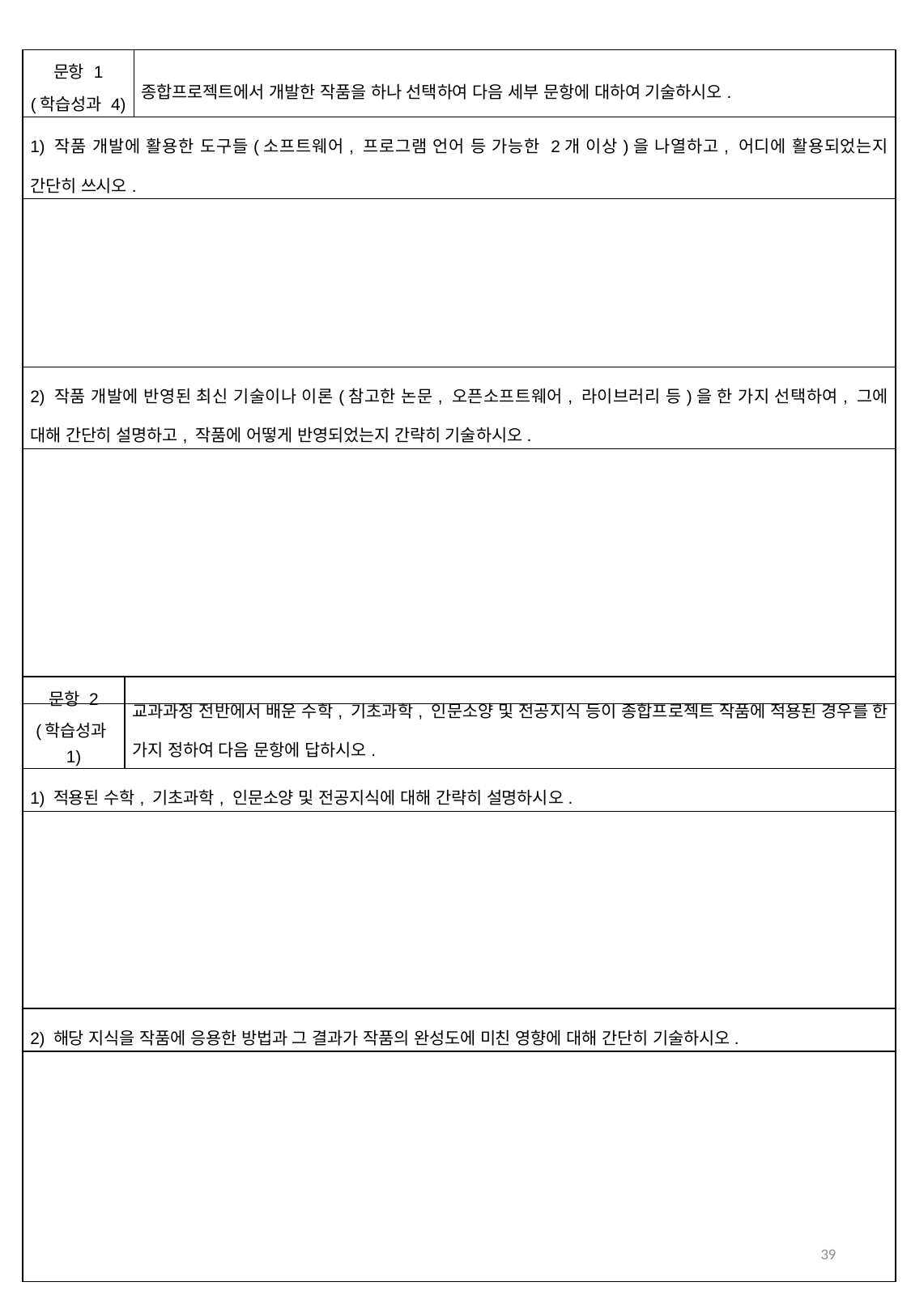

| 문항 1 (학습성과 4) | 종합프로젝트에서 개발한 작품을 하나 선택하여 다음 세부 문항에 대하여 기술하시오. |
| --- | --- |
| 1) 작품 개발에 활용한 도구들(소프트웨어, 프로그램 언어 등 가능한 2개 이상)을 나열하고, 어디에 활용되었는지 간단히 쓰시오. |  |
|  |  |
| 2) 작품 개발에 반영된 최신 기술이나 이론(참고한 논문, 오픈소프트웨어, 라이브러리 등)을 한 가지 선택하여, 그에 대해 간단히 설명하고, 작품에 어떻게 반영되었는지 간략히 기술하시오. |  |
|  |  |
| 문항 2 (학습성과1) | 교과과정 전반에서 배운 수학, 기초과학, 인문소양 및 전공지식 등이 종합프로젝트 작품에 적용된 경우를 한 가지 정하여 다음 문항에 답하시오. |
| --- | --- |
| 1) 적용된 수학, 기초과학, 인문소양 및 전공지식에 대해 간략히 설명하시오. |  |
|  |  |
| 2) 해당 지식을 작품에 응용한 방법과 그 결과가 작품의 완성도에 미친 영향에 대해 간단히 기술하시오. |  |
|  |  |
39